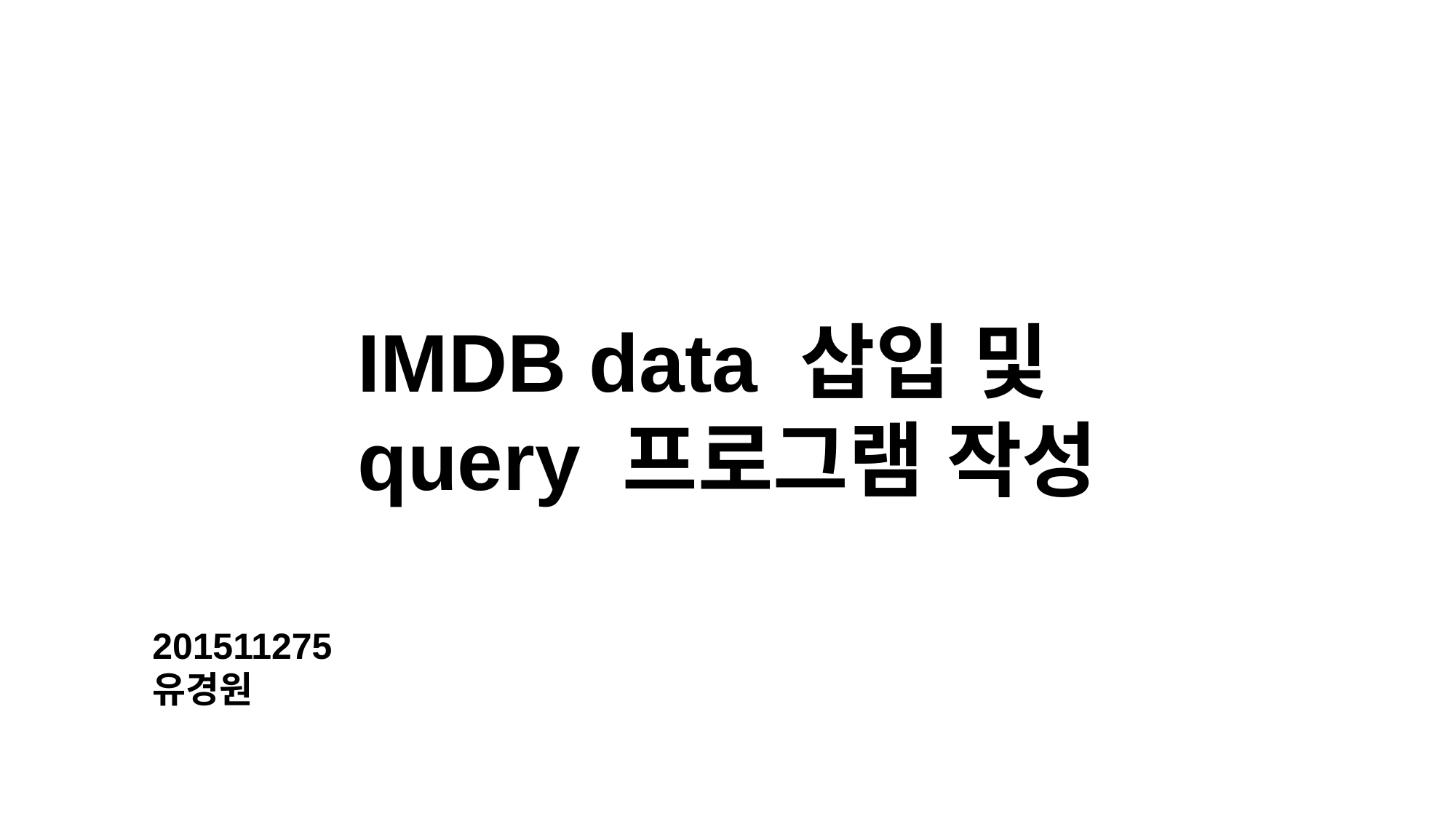

IMDB data 삽입 및
query 프로그램 작성
201511275
유경원